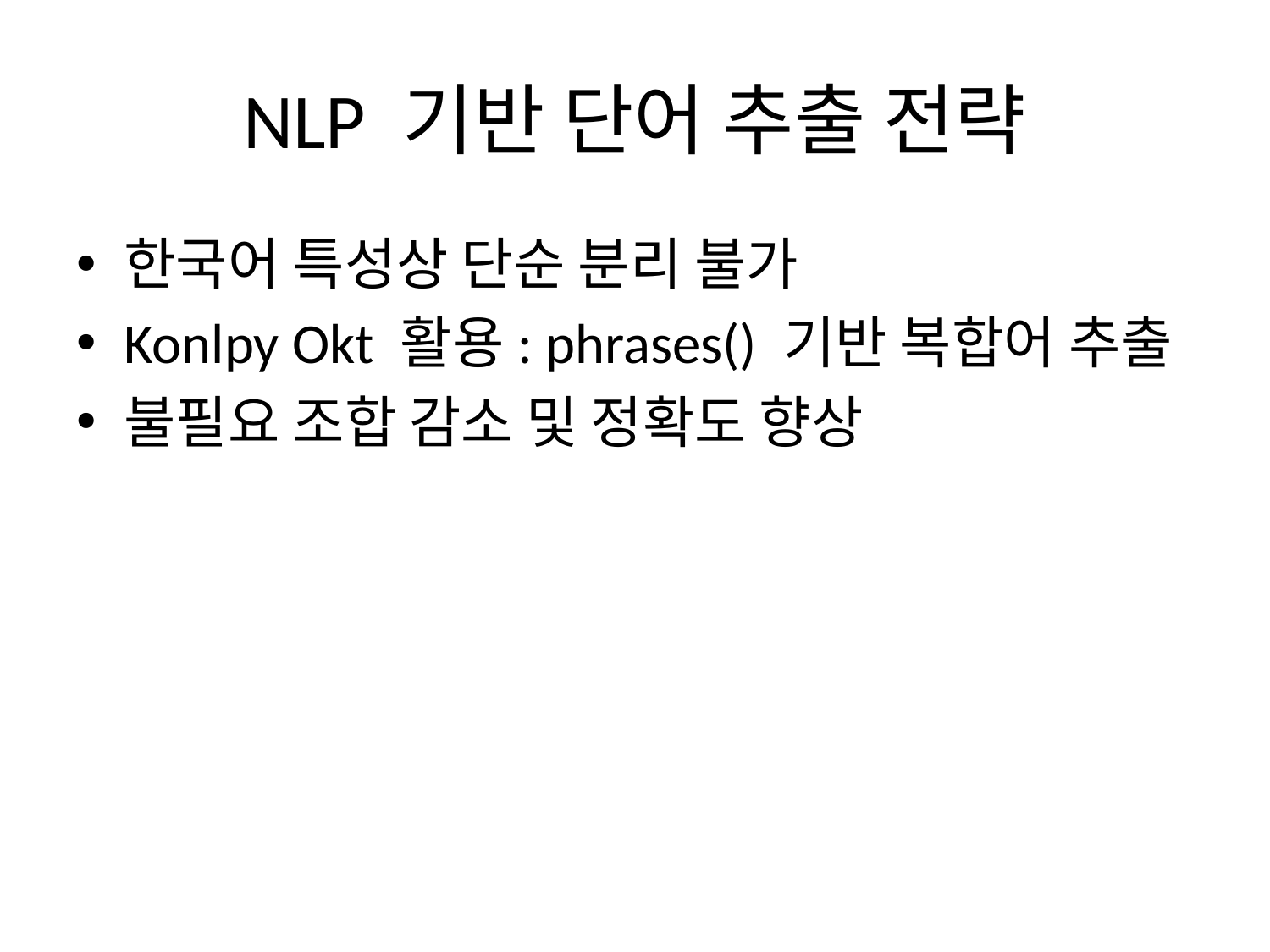

# NLP 기반 단어 추출 전략
한국어 특성상 단순 분리 불가
Konlpy Okt 활용: phrases() 기반 복합어 추출
불필요 조합 감소 및 정확도 향상